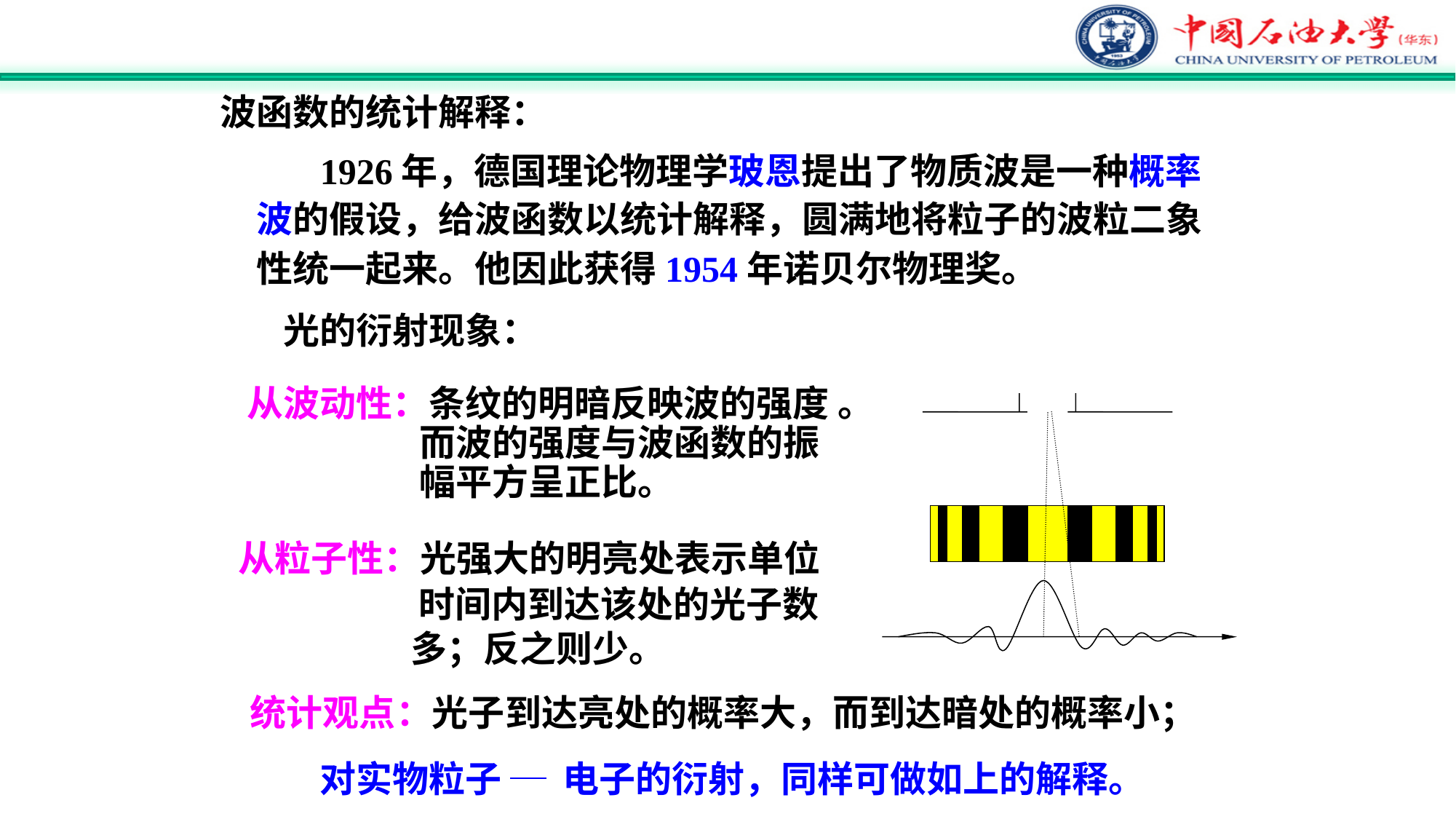

波函数的统计解释：
       1926年，德国理论物理学玻恩提出了物质波是一种概率波的假设，给波函数以统计解释，圆满地将粒子的波粒二象
性统一起来。他因此获得1954年诺贝尔物理奖。
光的衍射现象：
从波动性：条纹的明暗反映波的强度 。
                    而波的强度与波函数的振
                    幅平方呈正比。

从粒子性：光强大的明亮处表示单位
                     时间内到达该处的光子数
                    多；反之则少。
统计观点：光子到达亮处的概率大，而到达暗处的概率小；
对实物粒子 ─  电子的衍射，同样可做如上的解释。